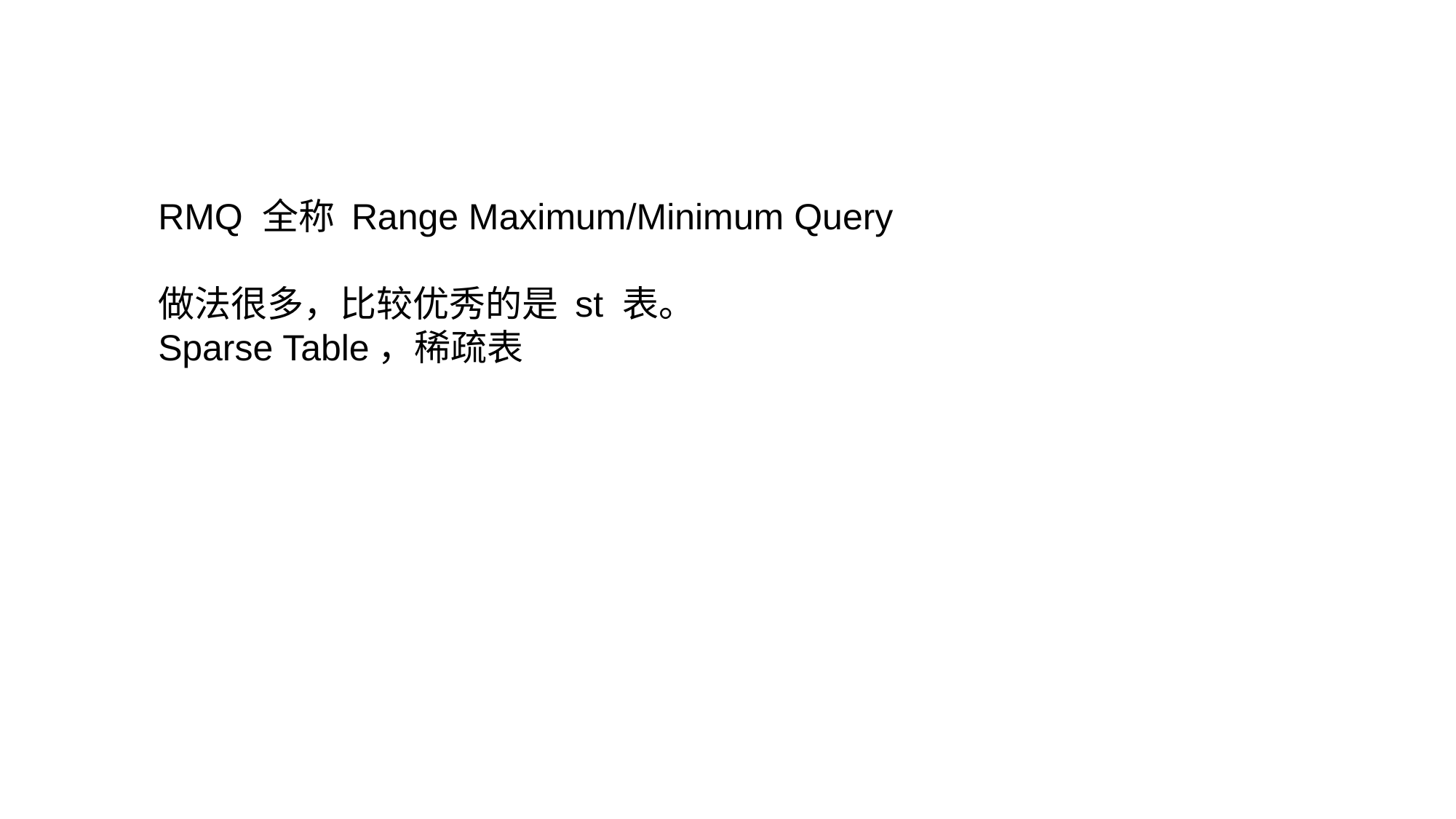

RMQ 全称 Range Maximum/Minimum Query

做法很多，比较优秀的是 st 表。
Sparse Table，稀疏表